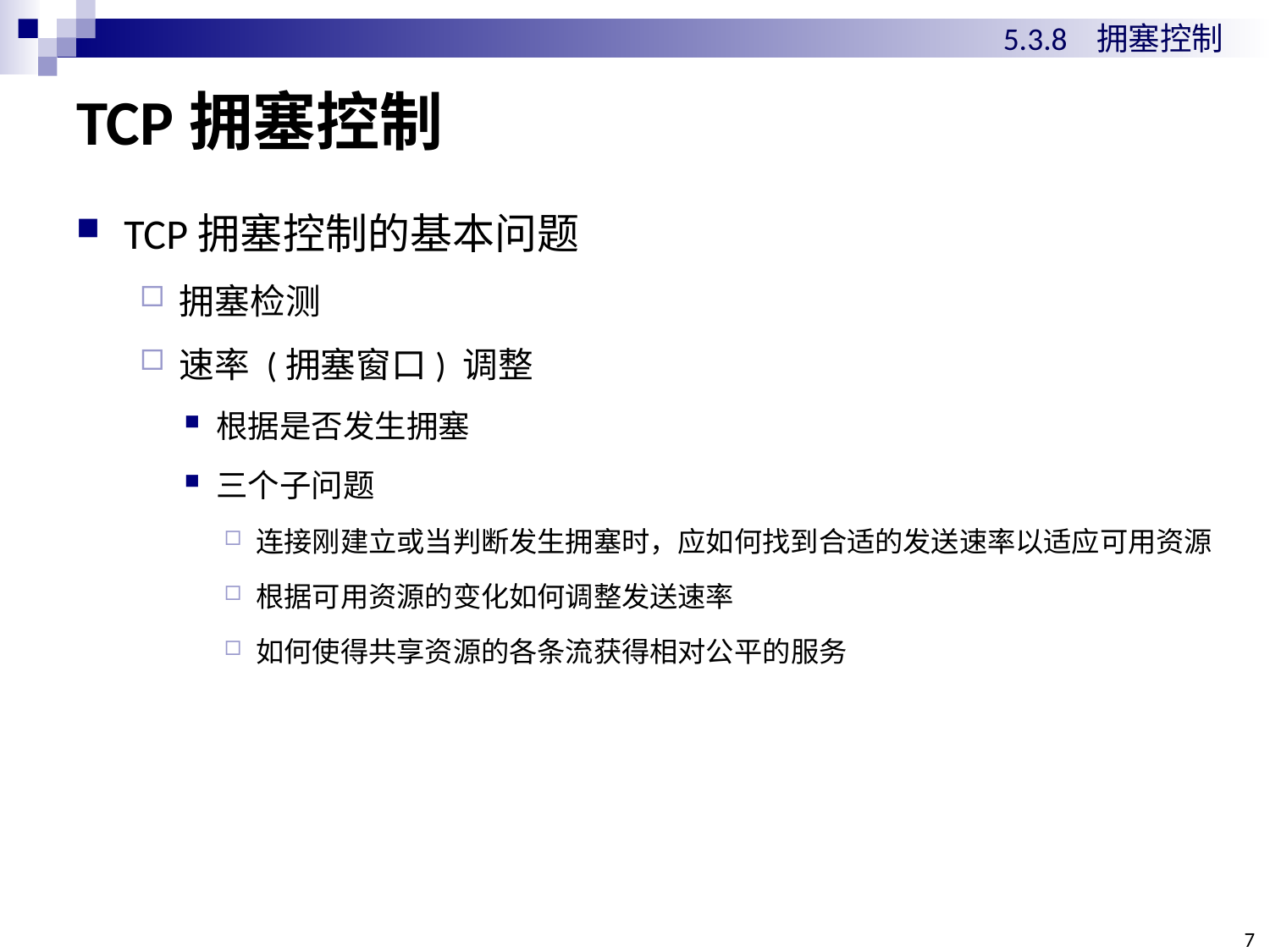

5.3.8   拥塞控制
# TCP拥塞控制
TCP拥塞控制的基本问题
拥塞检测
速率 (拥塞窗口) 调整
根据是否发生拥塞
三个子问题
连接刚建立或当判断发生拥塞时，应如何找到合适的发送速率以适应可用资源
根据可用资源的变化如何调整发送速率
如何使得共享资源的各条流获得相对公平的服务
7